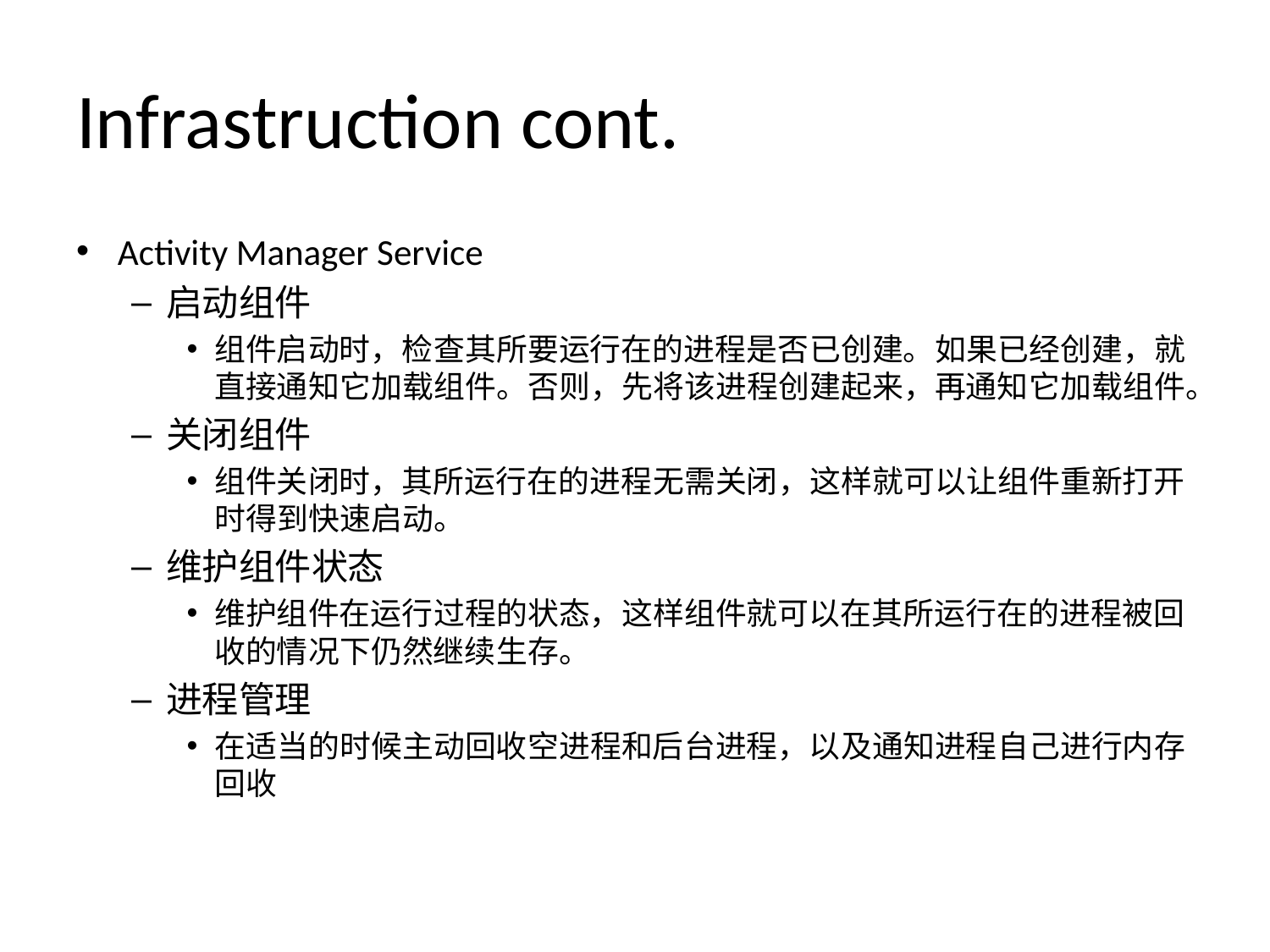

# Infrastruction cont.
Activity Manager Service
启动组件
组件启动时，检查其所要运行在的进程是否已创建。如果已经创建，就直接通知它加载组件。否则，先将该进程创建起来，再通知它加载组件。
关闭组件
组件关闭时，其所运行在的进程无需关闭，这样就可以让组件重新打开时得到快速启动。
维护组件状态
维护组件在运行过程的状态，这样组件就可以在其所运行在的进程被回收的情况下仍然继续生存。
进程管理
在适当的时候主动回收空进程和后台进程，以及通知进程自己进行内存回收